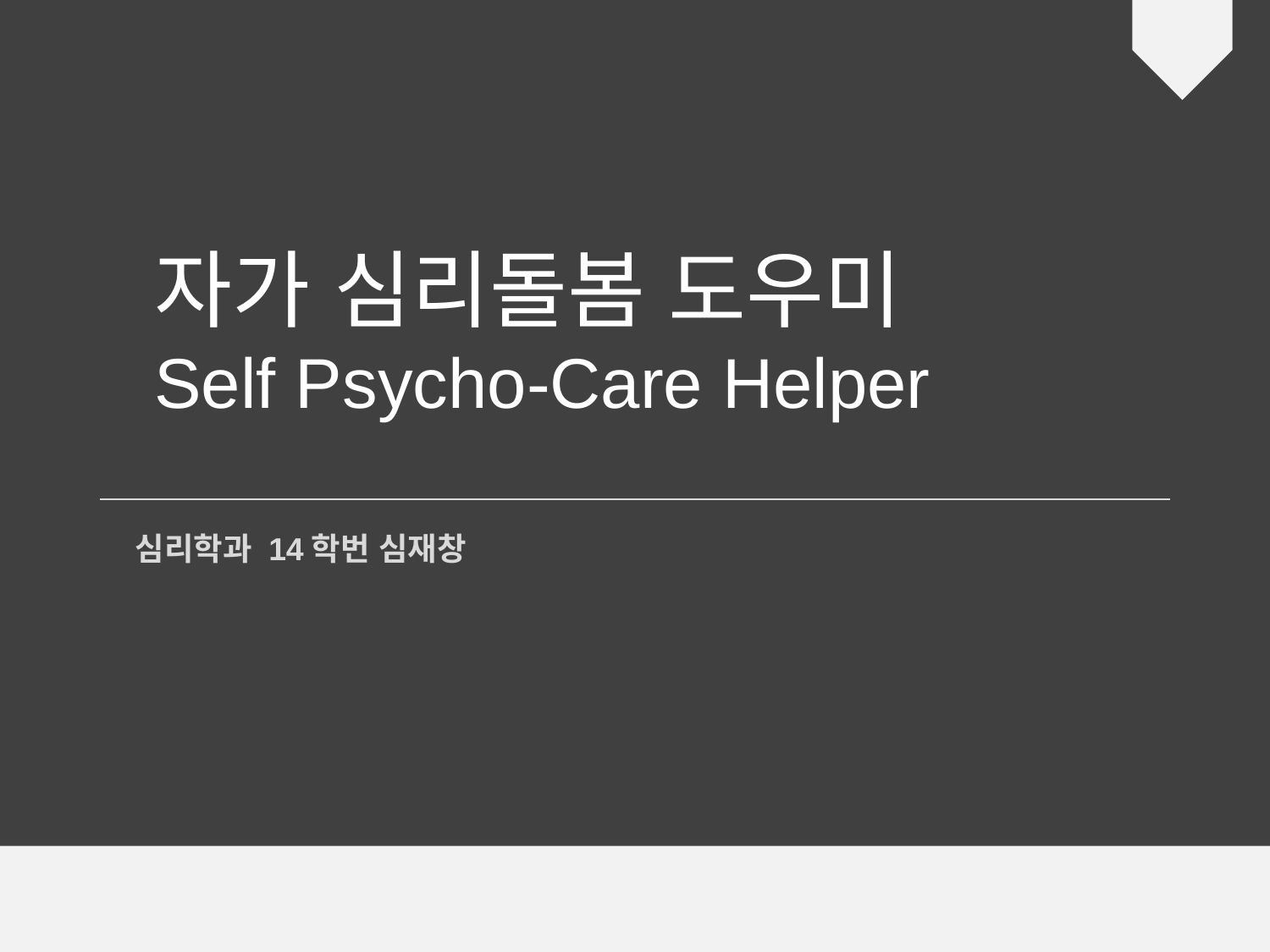

자가 심리돌봄 도우미
Self Psycho-Care Helper
심리학과 14학번 심재창